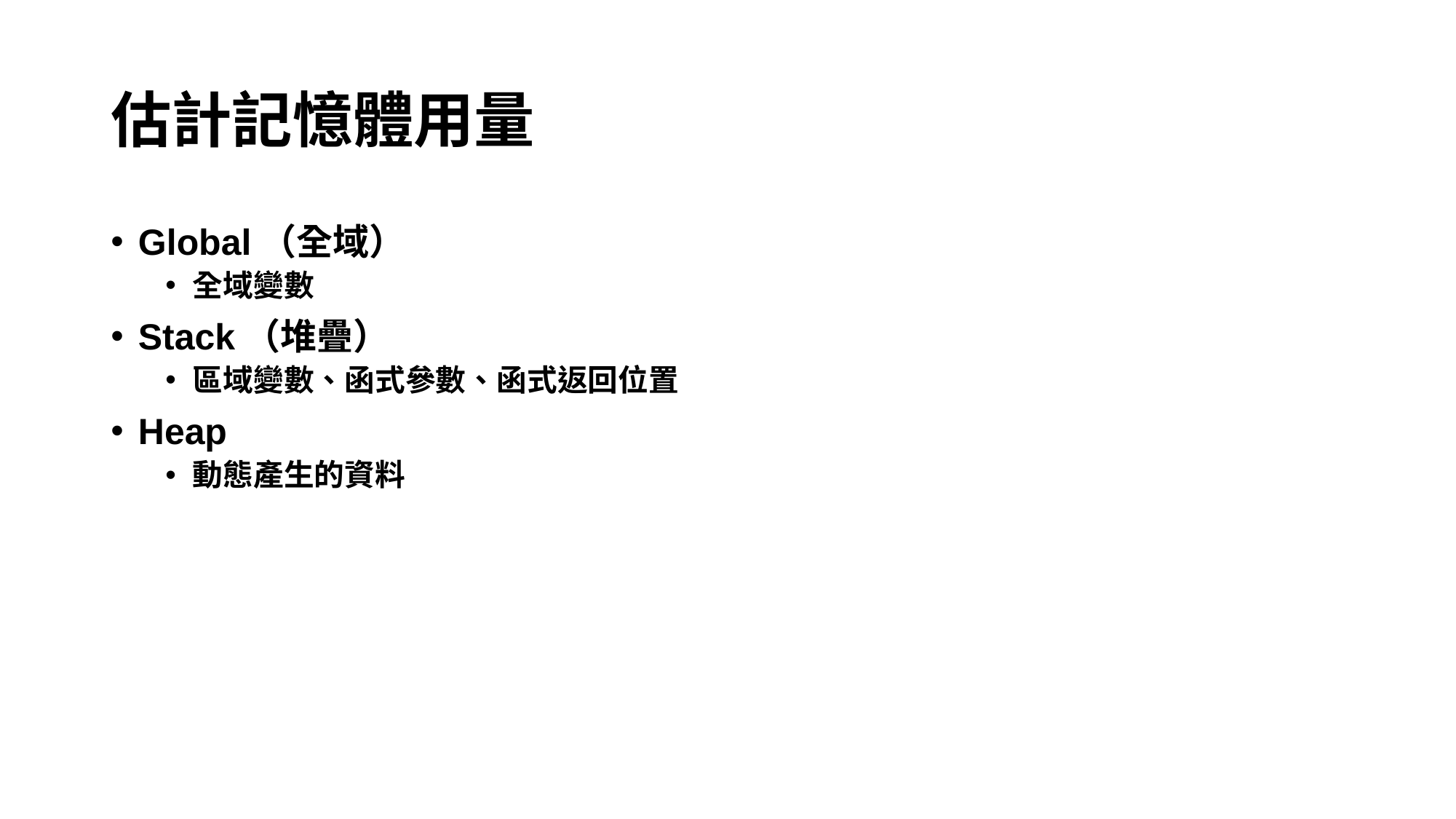

# 估計記憶體用量
Global（全域）
全域變數
Stack（堆疊）
區域變數、函式參數、函式返回位置
Heap
動態產生的資料